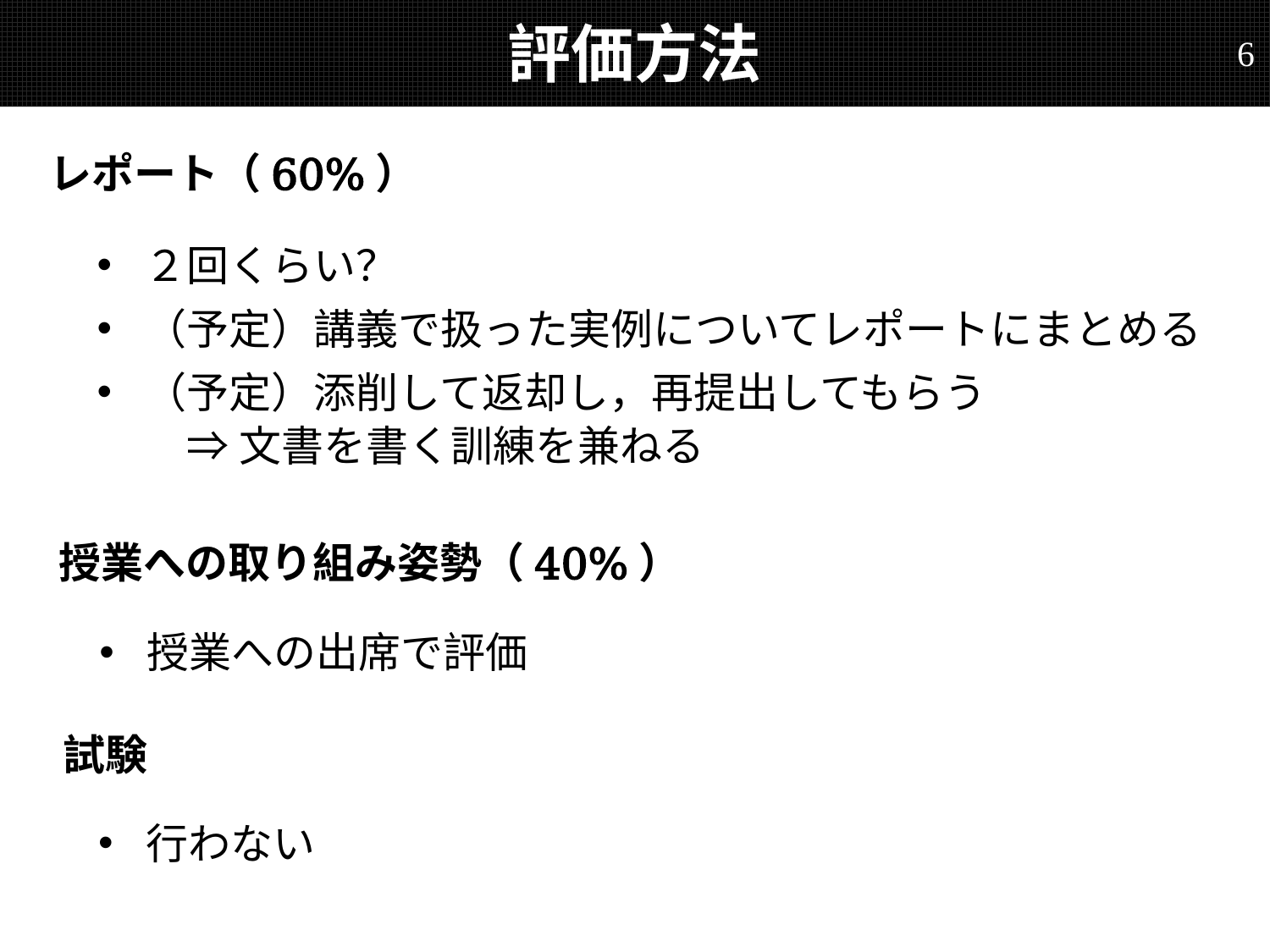

# 評価方法
6
レポート（60%）
２回くらい？
（予定）講義で扱った実例についてレポートにまとめる
（予定）添削して返却し，再提出してもらう
　⇒ 文書を書く訓練を兼ねる
授業への取り組み姿勢（40%）
授業への出席で評価
試験
行わない